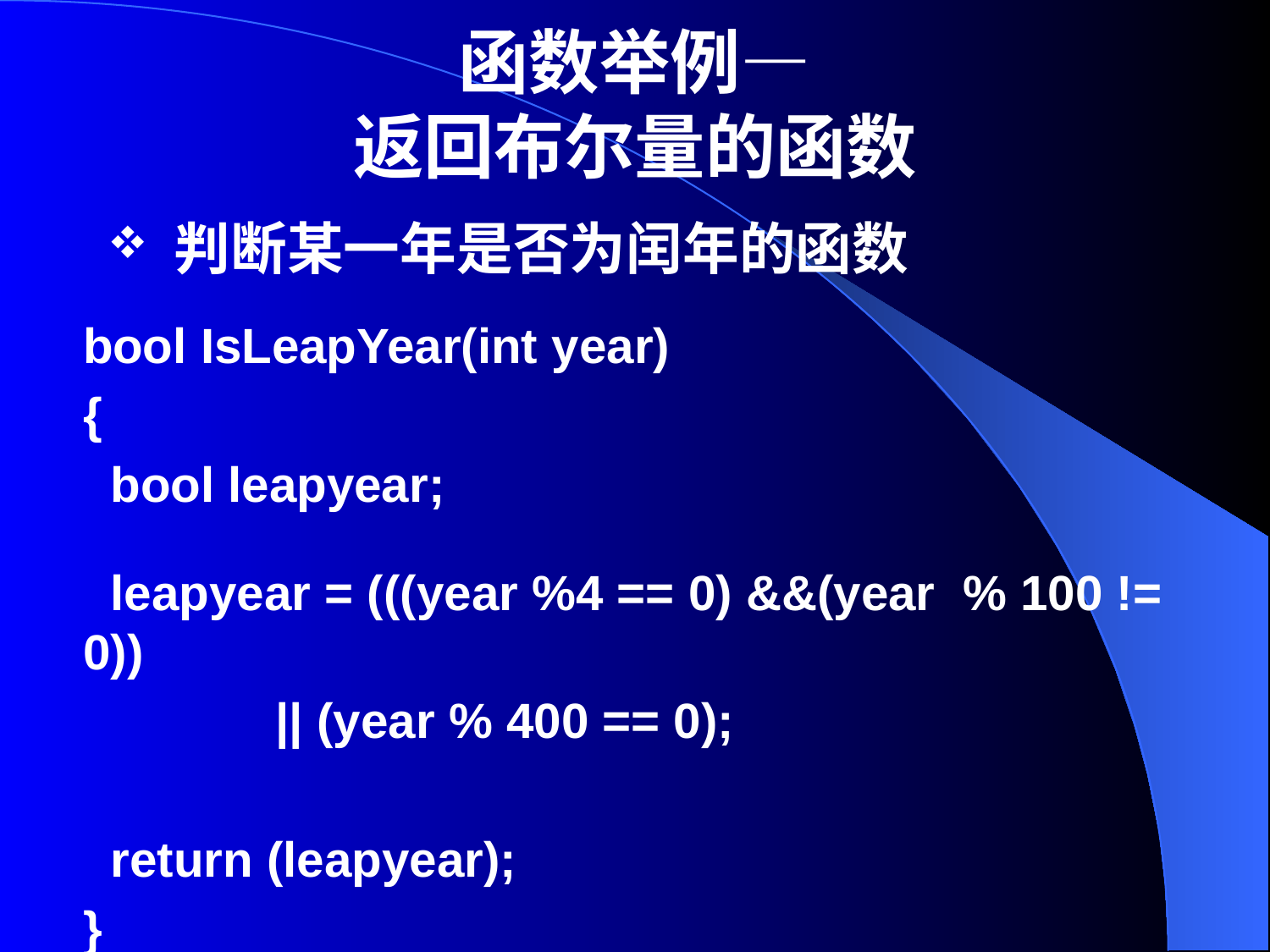

# 函数举例— 返回布尔量的函数
判断某一年是否为闰年的函数
bool IsLeapYear(int year)
{
  bool leapyear;

  leapyear = (((year %4 == 0) &&(year  % 100 != 0))
              || (year % 400 == 0);

  return (leapyear);
}